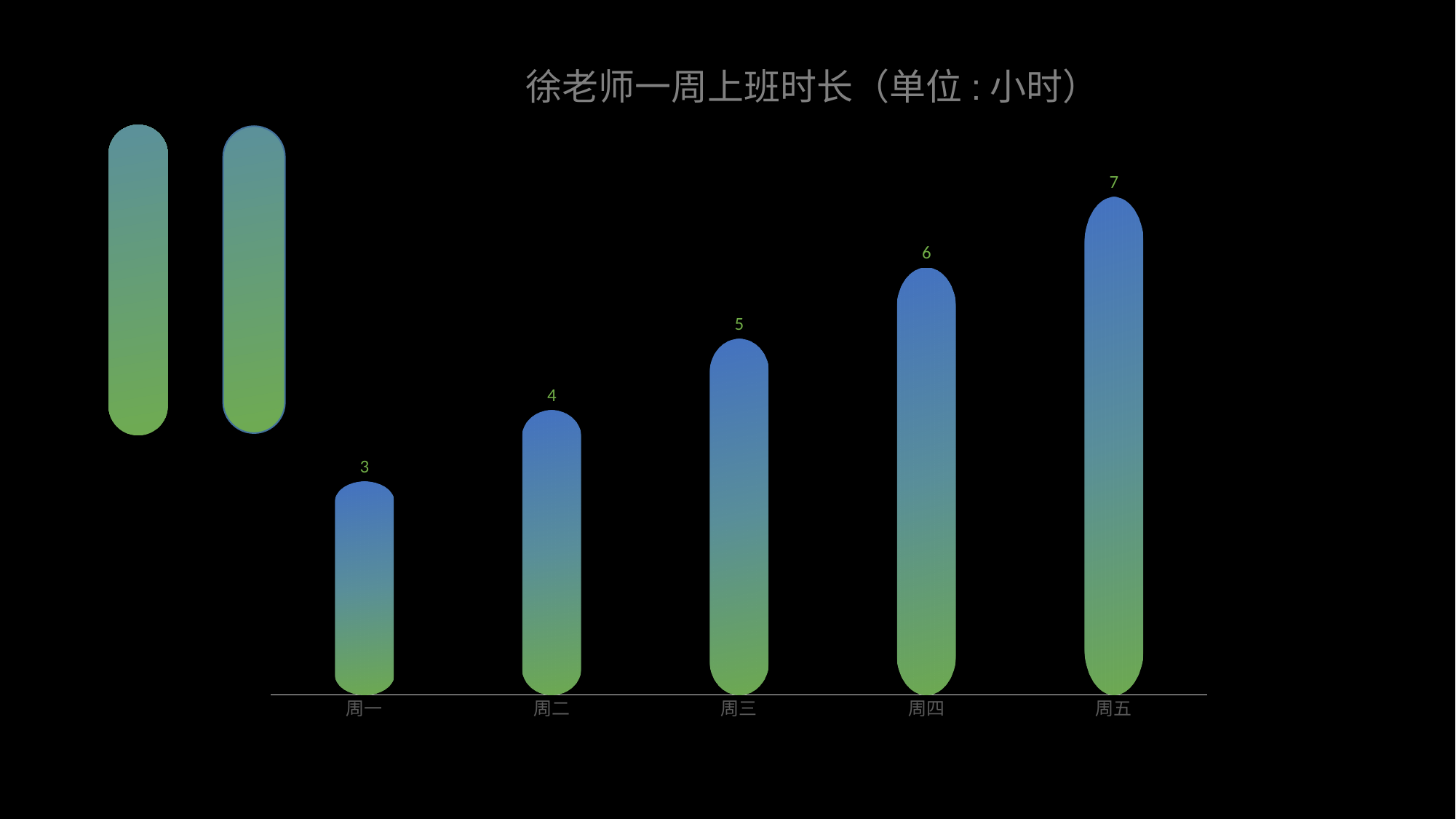

徐老师一周上班时长（单位:小时）

### Chart

| Category | 系列 1 |
|---|---|
| 周一 | 3.0 |
| 周二 | 4.0 |
| 周三 | 5.0 |
| 周四 | 6.0 |
| 周五 | 7.0 |